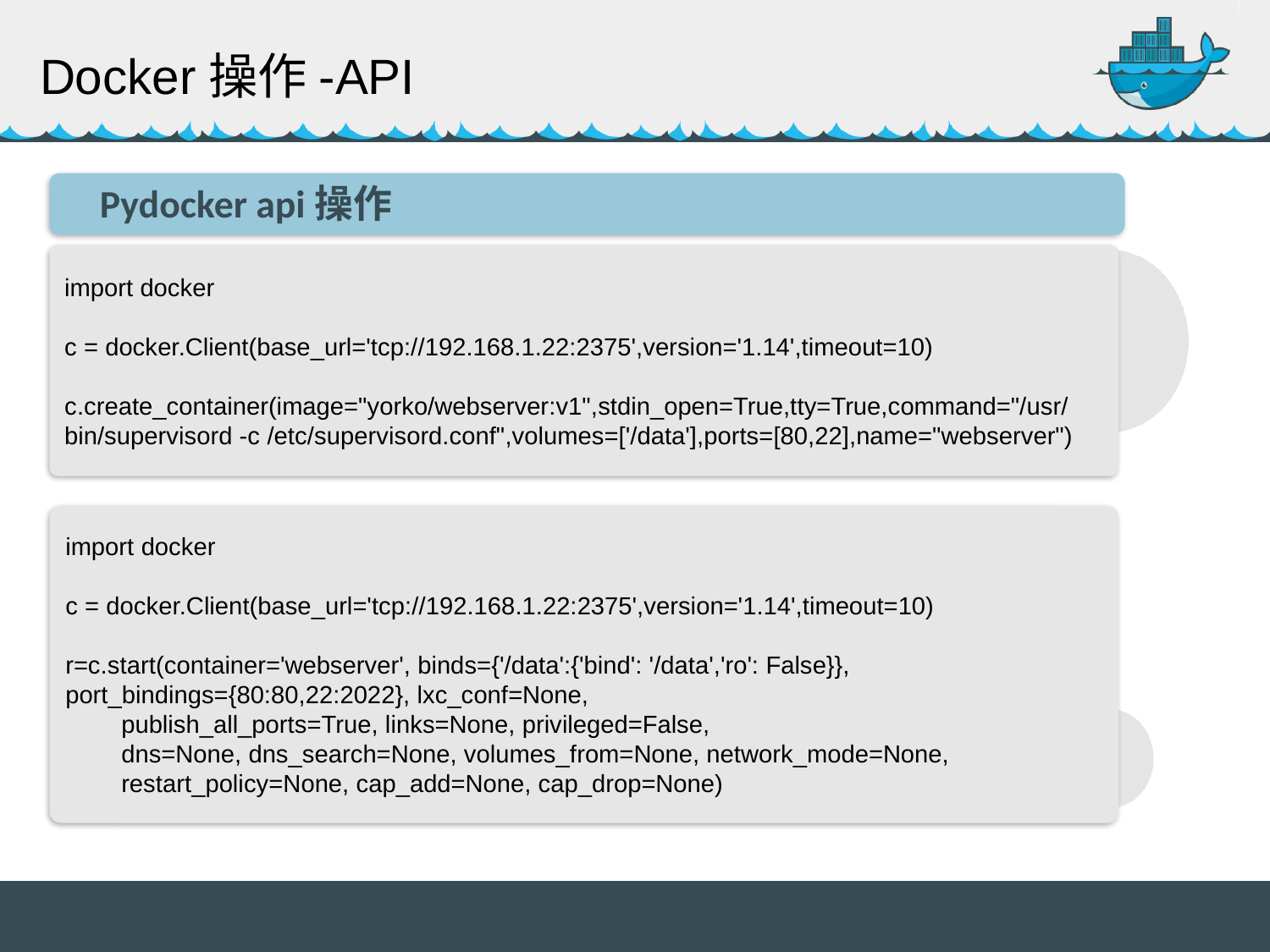

Docker操作-API
Pydocker api操作

import docker

c = docker.Client(base_url='tcp://192.168.1.22:2375',version='1.14',timeout=10)

c.create_container(image="yorko/webserver:v1",stdin_open=True,tty=True,command="/usr/bin/supervisord -c /etc/supervisord.conf",volumes=['/data'],ports=[80,22],name="webserver")
import docker

c = docker.Client(base_url='tcp://192.168.1.22:2375',version='1.14',timeout=10)

r=c.start(container='webserver', binds={'/data':{'bind': '/data','ro': False}},   port_bindings={80:80,22:2022}, lxc_conf=None,
        publish_all_ports=True, links=None, privileged=False,
        dns=None, dns_search=None, volumes_from=None, network_mode=None,
        restart_policy=None, cap_add=None, cap_drop=None)